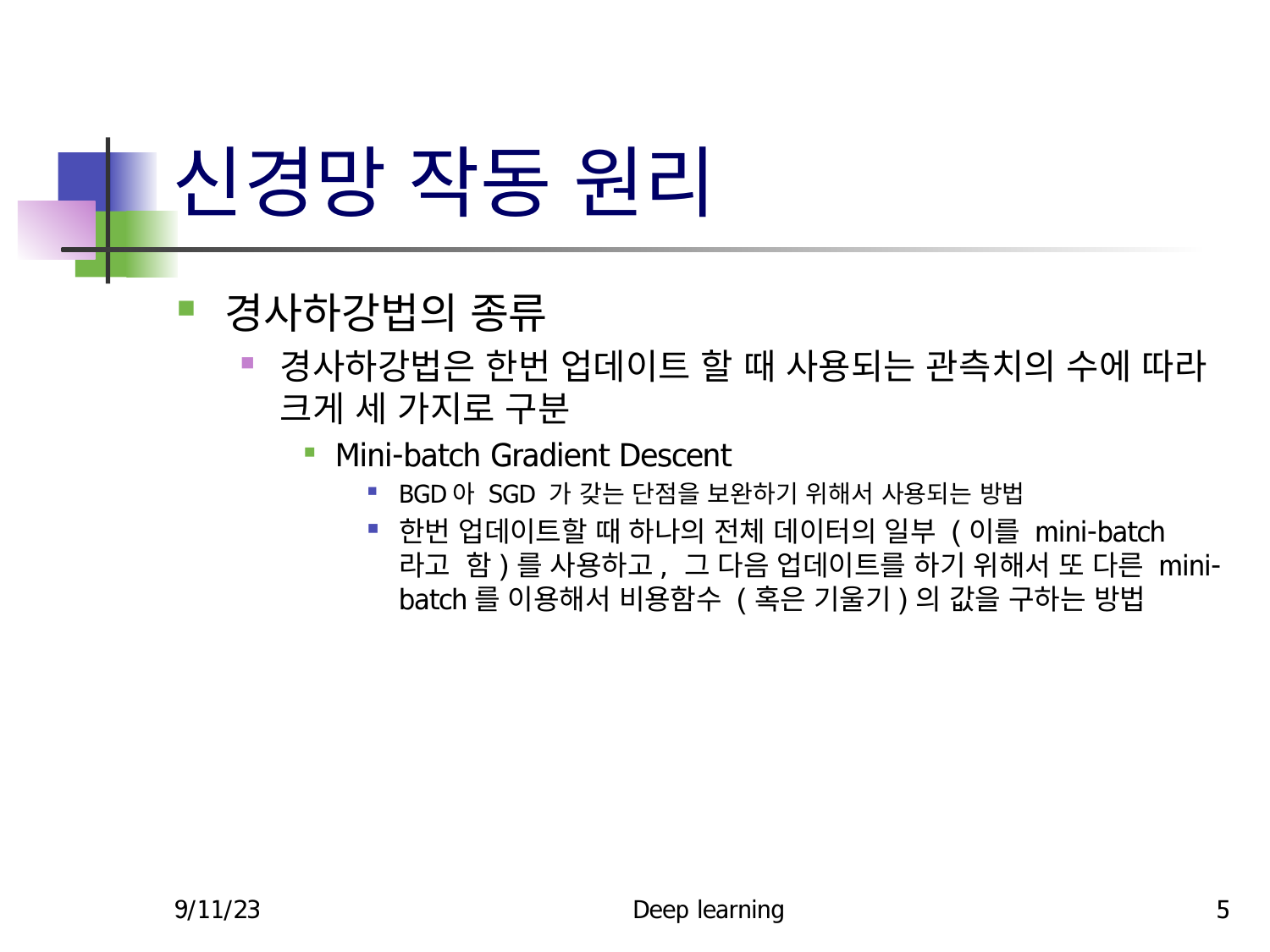

# 신경망 작동 원리
경사하강법의 종류
경사하강법은 한번 업데이트 할 때 사용되는 관측치의 수에 따라 크게 세 가지로 구분
Mini-batch Gradient Descent
BGD아 SGD 가 갖는 단점을 보완하기 위해서 사용되는 방법
한번 업데이트할 때 하나의 전체 데이터의 일부 (이를 mini-batch 라고  함)를 사용하고, 그 다음 업데이트를 하기 위해서 또 다른 mini-batch를 이용해서 비용함수 (혹은 기울기)의 값을 구하는 방법
9/11/23
Deep learning
5